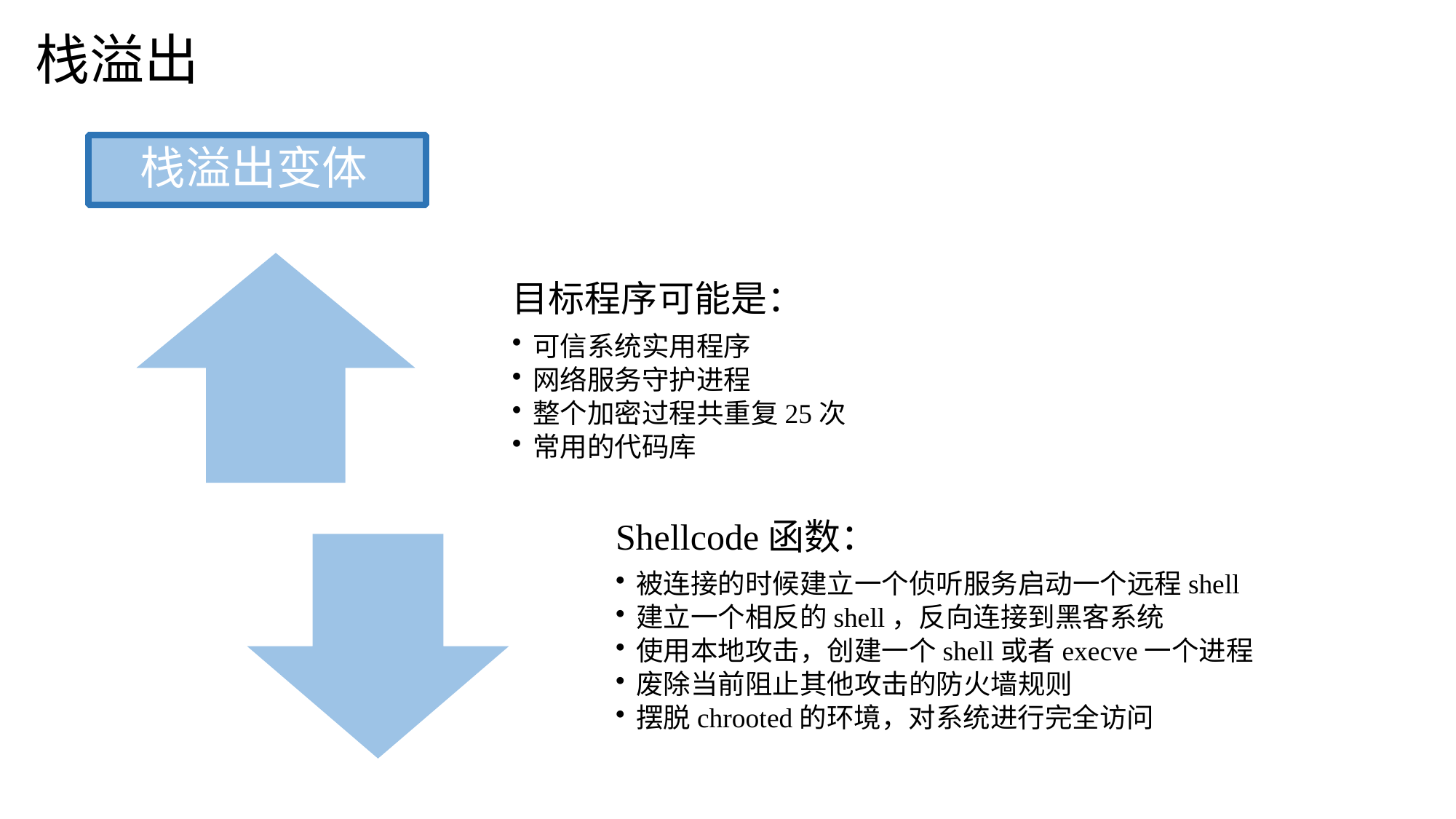

栈溢出

栈溢出变体
目标程序可能是：
可信系统实用程序
网络服务守护进程
整个加密过程共重复25次
常用的代码库
Shellcode函数：
被连接的时候建立一个侦听服务启动一个远程shell
建立一个相反的shell，反向连接到黑客系统
使用本地攻击，创建一个shell或者execve一个进程
废除当前阻止其他攻击的防火墙规则
摆脱chrooted的环境，对系统进行完全访问